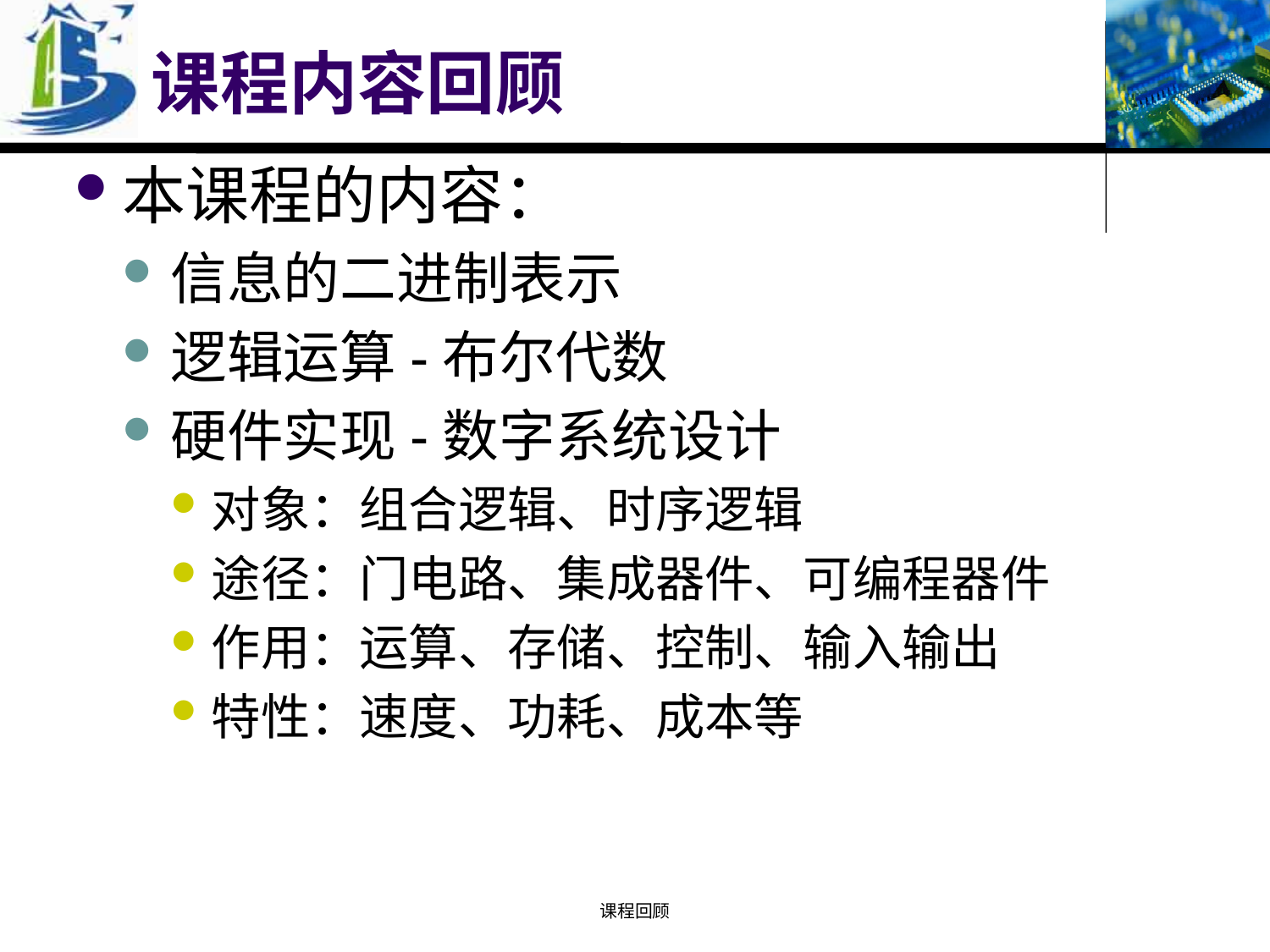

# 课程内容回顾
本课程的内容：
信息的二进制表示
逻辑运算-布尔代数
硬件实现-数字系统设计
对象：组合逻辑、时序逻辑
途径：门电路、集成器件、可编程器件
作用：运算、存储、控制、输入输出
特性：速度、功耗、成本等

课程回顾
2